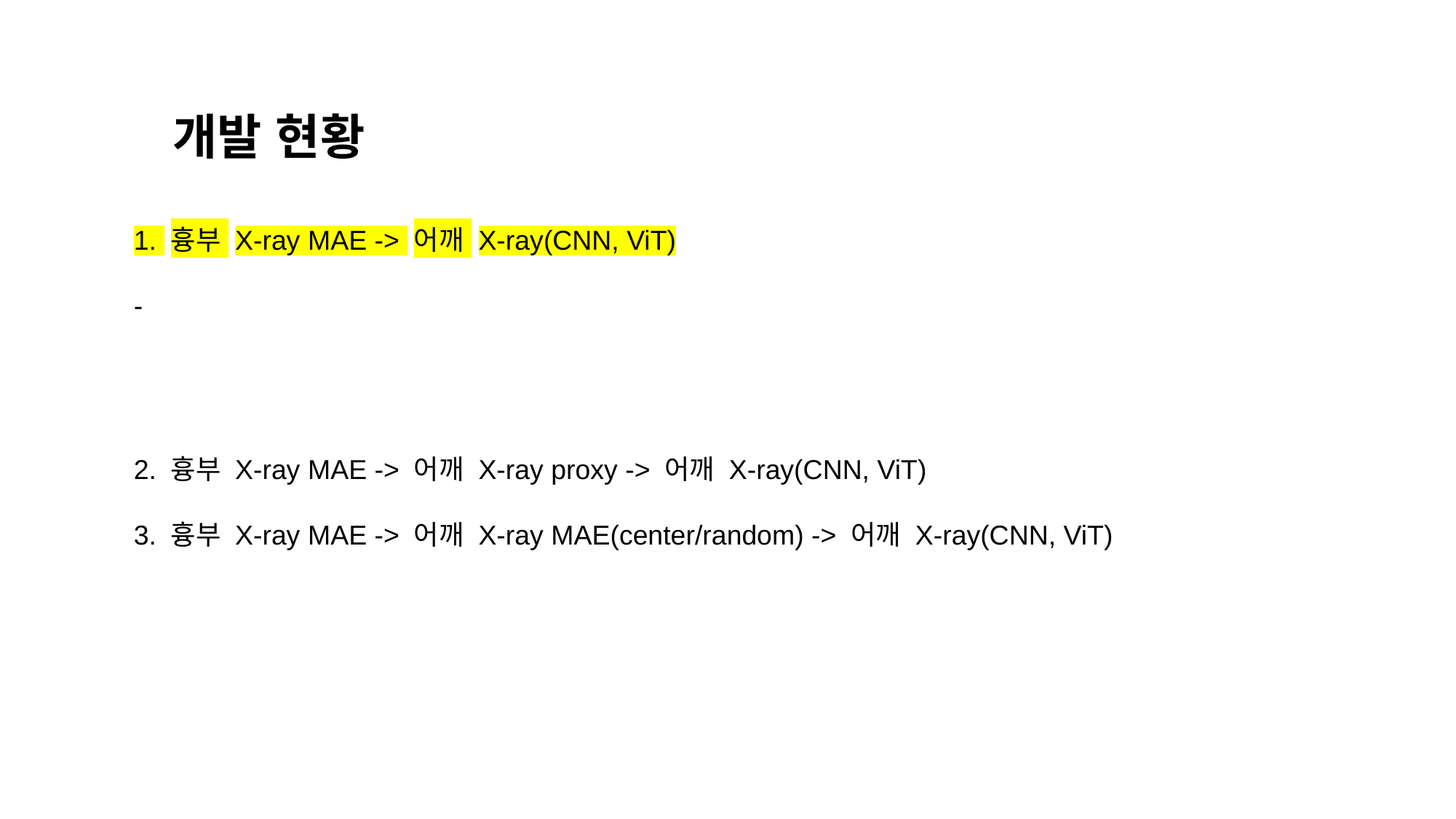

개발 현황
1. 흉부 X-ray MAE -> 어깨 X-ray(CNN, ViT)

-

2. 흉부 X-ray MAE -> 어깨 X-ray proxy -> 어깨 X-ray(CNN, ViT)
3. 흉부 X-ray MAE -> 어깨 X-ray MAE(center/random) -> 어깨 X-ray(CNN, ViT)